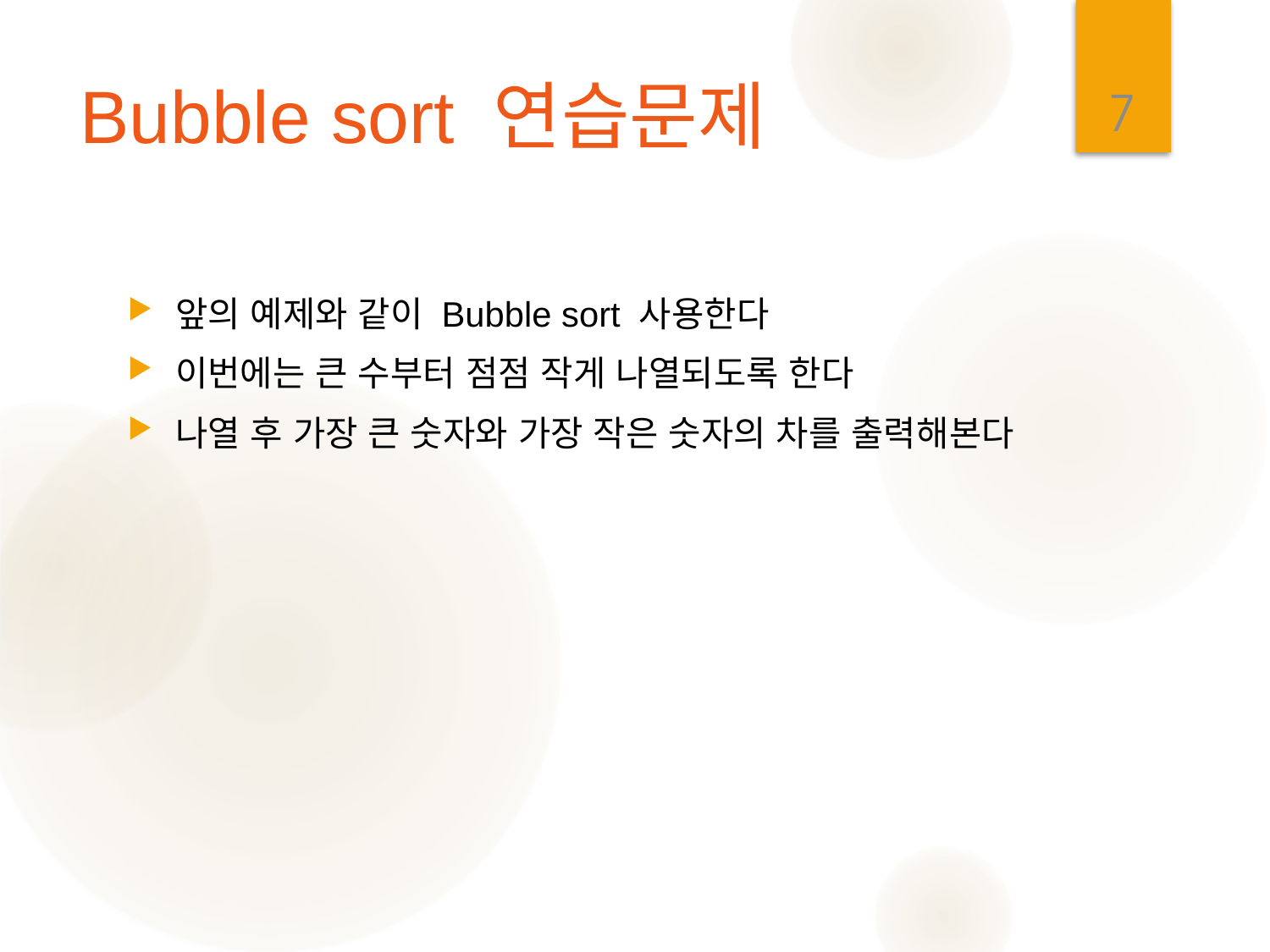

7
# Bubble sort 연습문제
앞의 예제와 같이 Bubble sort 사용한다
이번에는 큰 수부터 점점 작게 나열되도록 한다
나열 후 가장 큰 숫자와 가장 작은 숫자의 차를 출력해본다